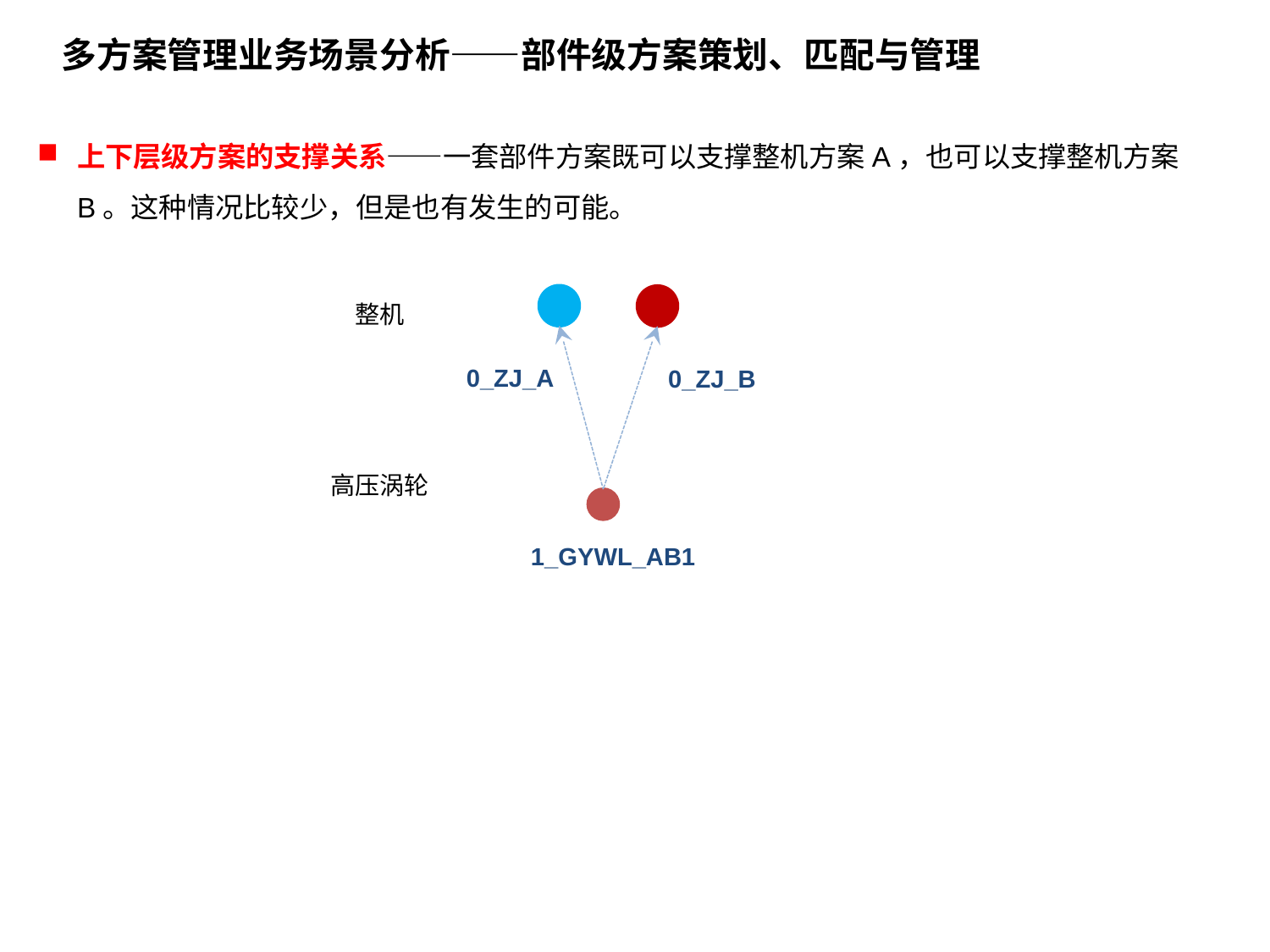

多方案管理业务场景分析——部件级方案策划、匹配与管理
上下层级方案的支撑关系——一套部件方案既可以支撑整机方案A，也可以支撑整机方案B。这种情况比较少，但是也有发生的可能。

整机
0_ZJ_A
0_ZJ_B
高压涡轮

1_GYWL_AB1